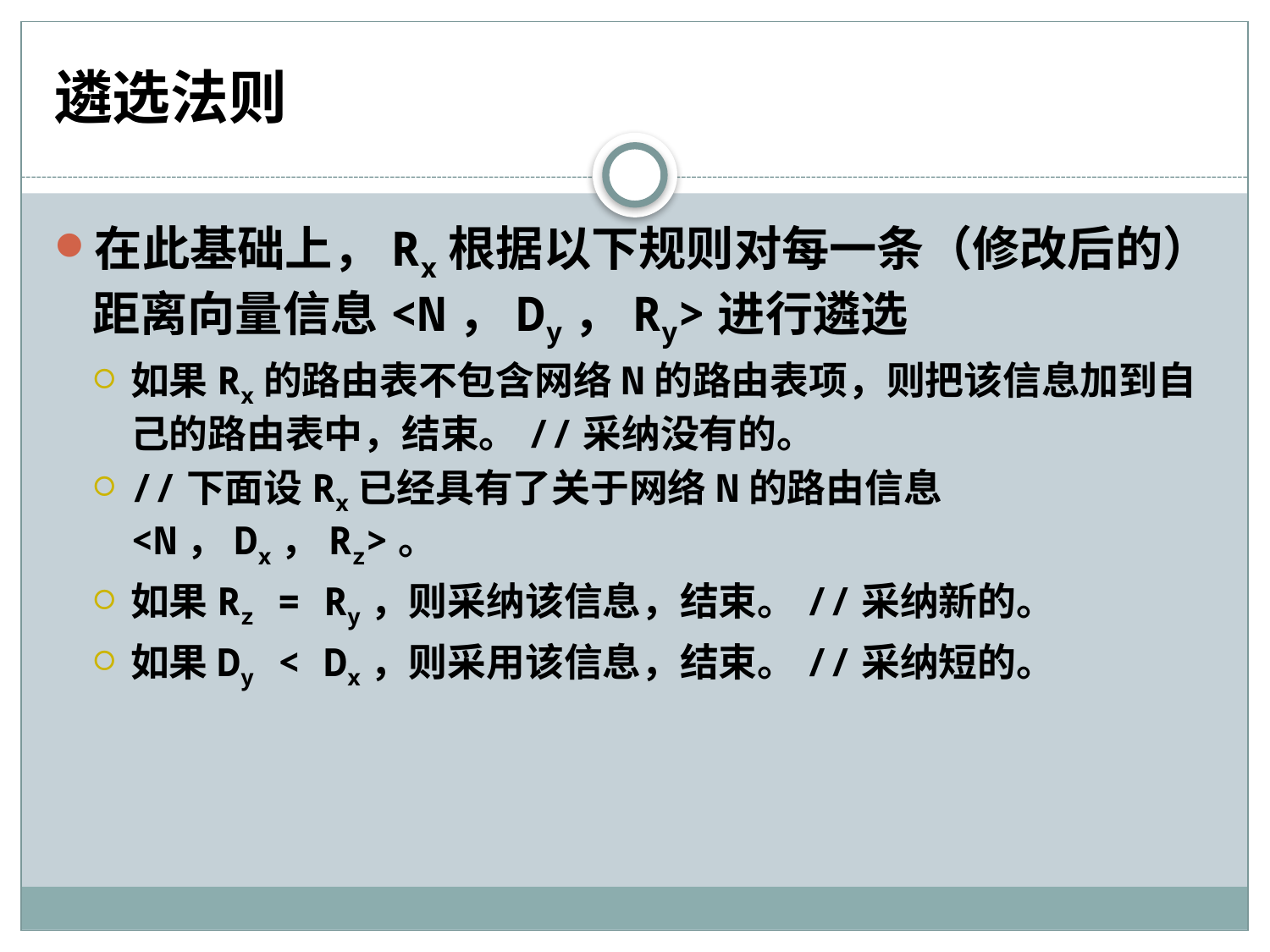

# 遴选法则
在此基础上，Rx根据以下规则对每一条（修改后的）距离向量信息<N，Dy，Ry>进行遴选
如果Rx的路由表不包含网络N的路由表项，则把该信息加到自己的路由表中，结束。//采纳没有的。
//下面设Rx已经具有了关于网络N的路由信息<N，Dx，Rz>。
如果Rz = Ry，则采纳该信息，结束。//采纳新的。
如果Dy < Dx，则采用该信息，结束。//采纳短的。